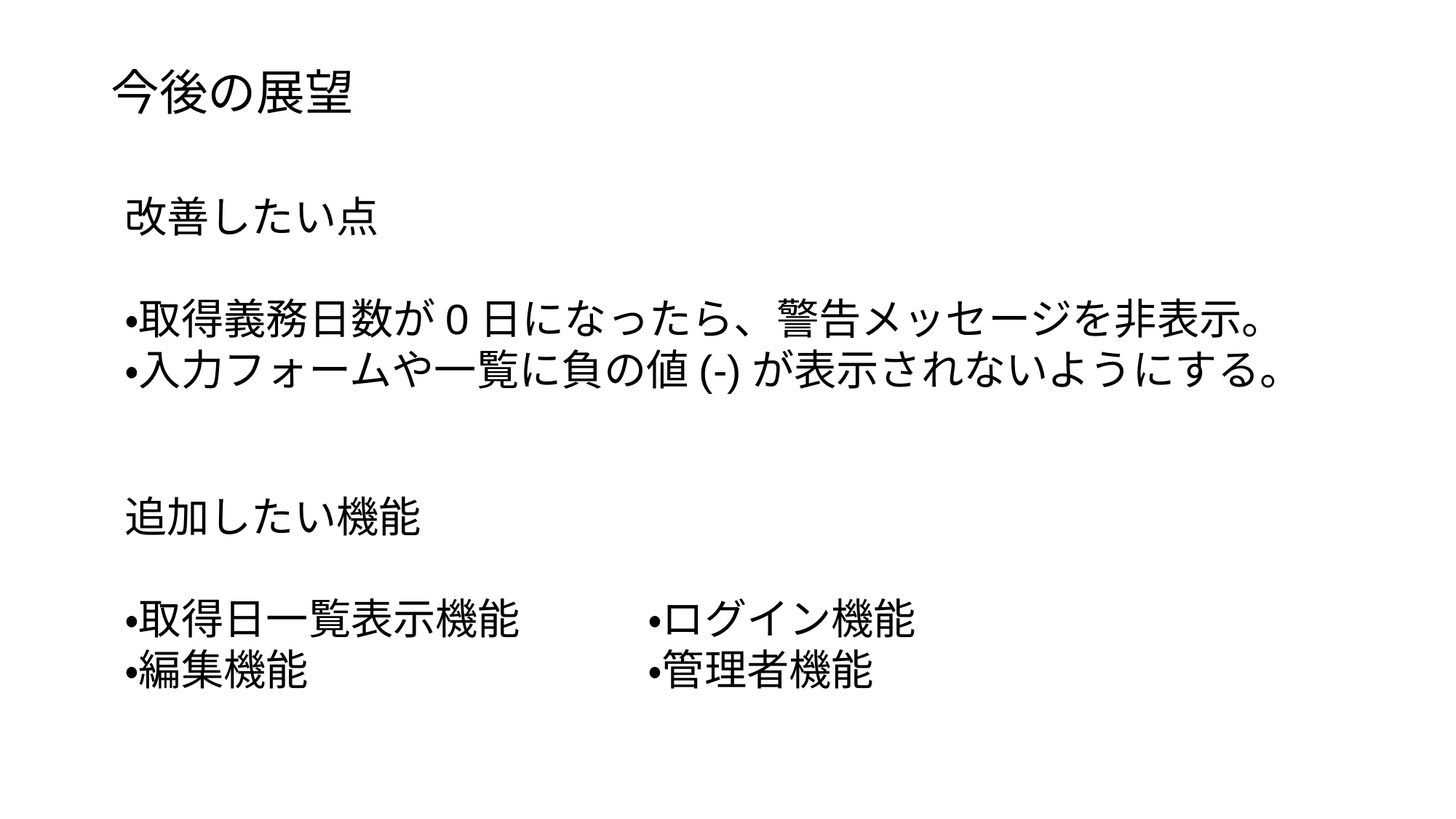

# 今後の展望
改善したい点

・取得義務日数が0日になったら、警告メッセージを非表示。
・入力フォームや一覧に負の値(-)が表示されないようにする。
追加したい機能

・取得日一覧表示機能　　　・ログイン機能
・編集機能　　　　　　　　・管理者機能